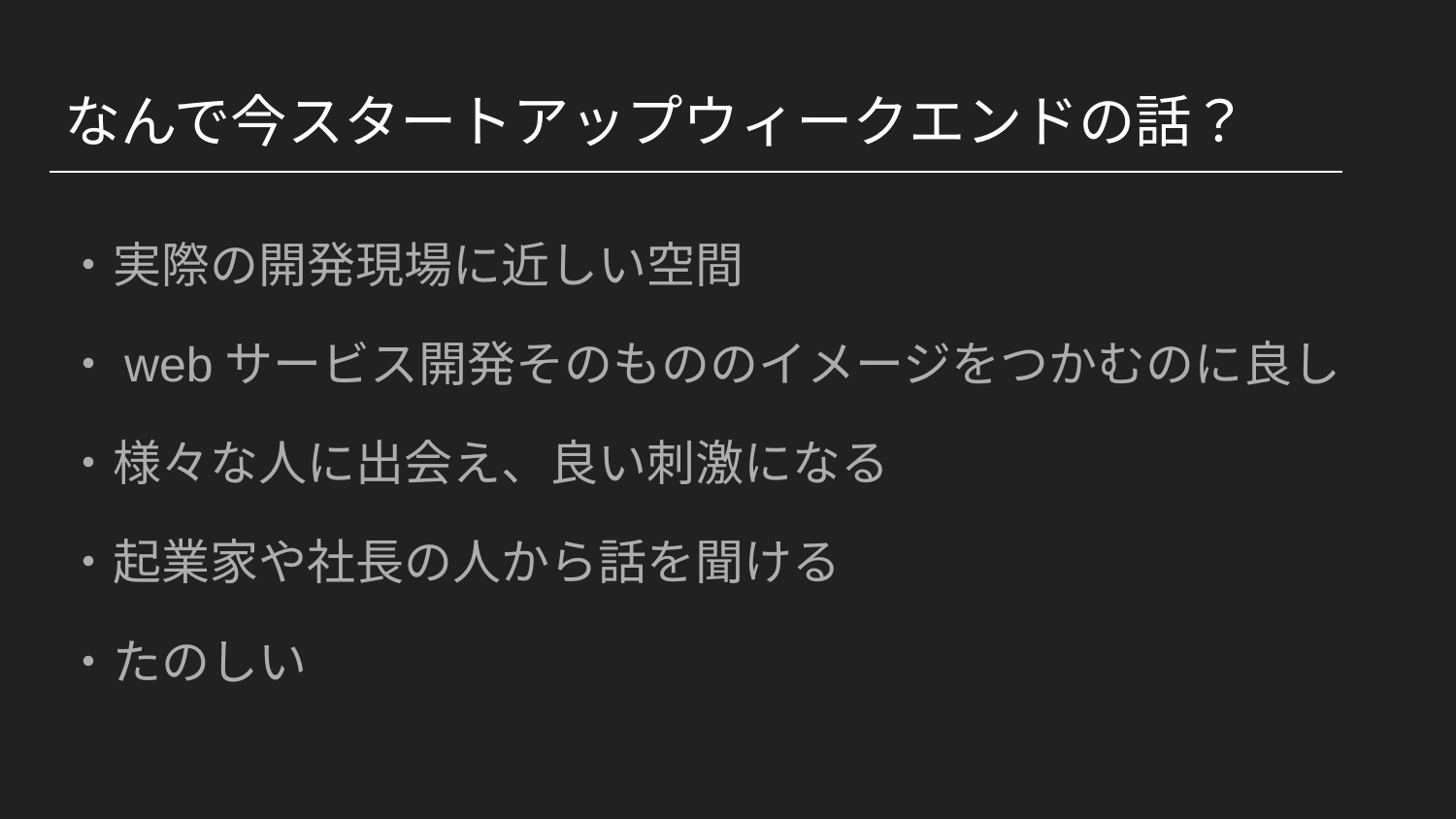

# なんで今スタートアップウィークエンドの話？
・実際の開発現場に近しい空間
・webサービス開発そのもののイメージをつかむのに良し
・様々な人に出会え、良い刺激になる
・起業家や社長の人から話を聞ける
・たのしい